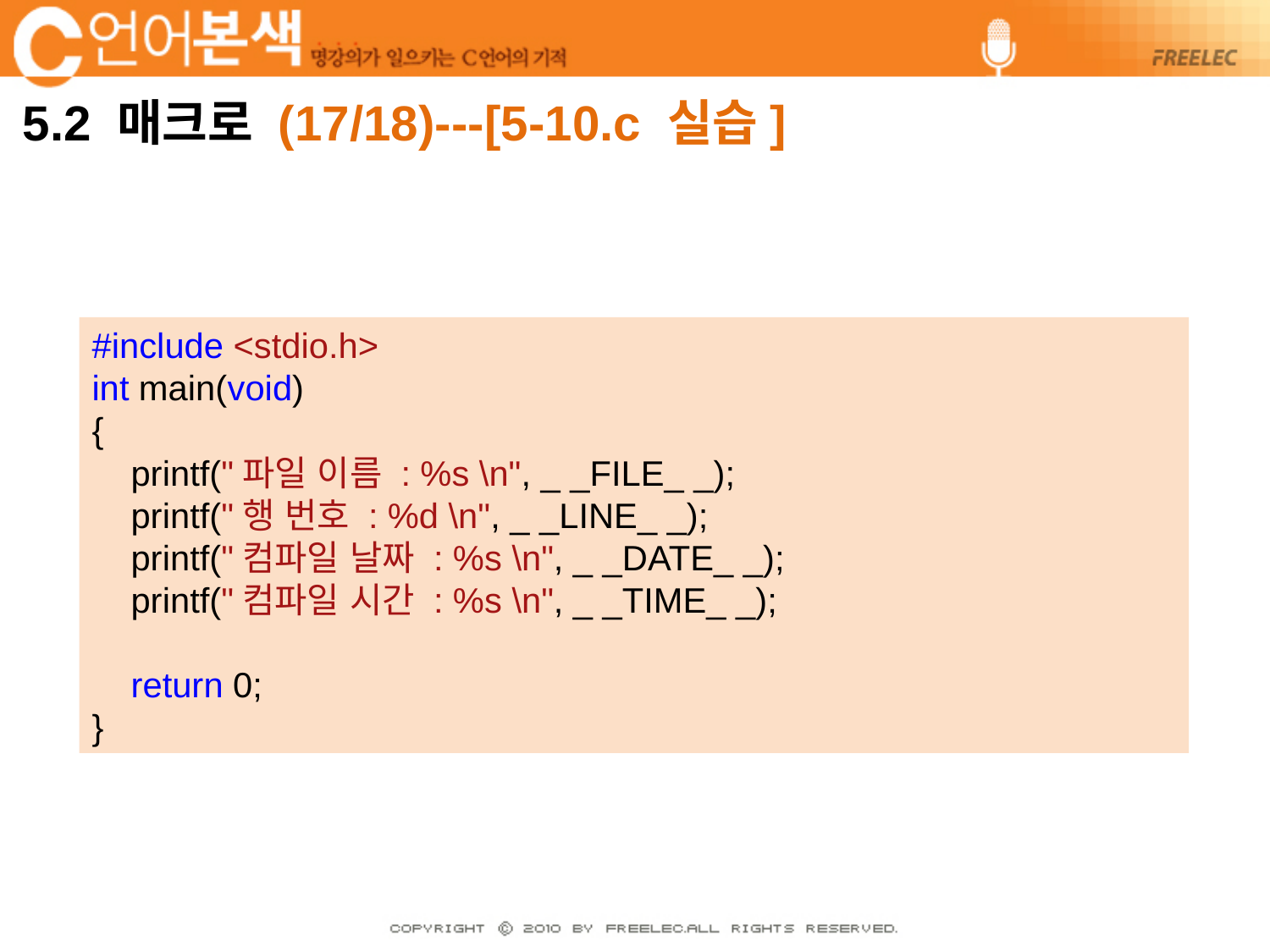

# 5.2 매크로 (17/18)---[5-10.c 실습]
#include <stdio.h>
int main(void)
{
    printf("파일 이름 : %s \n", _ _FILE_ _);
    printf("행 번호 : %d \n", _ _LINE_ _);
    printf("컴파일 날짜 : %s \n", _ _DATE_ _);
    printf("컴파일 시간 : %s \n", _ _TIME_ _);

    return 0;
}